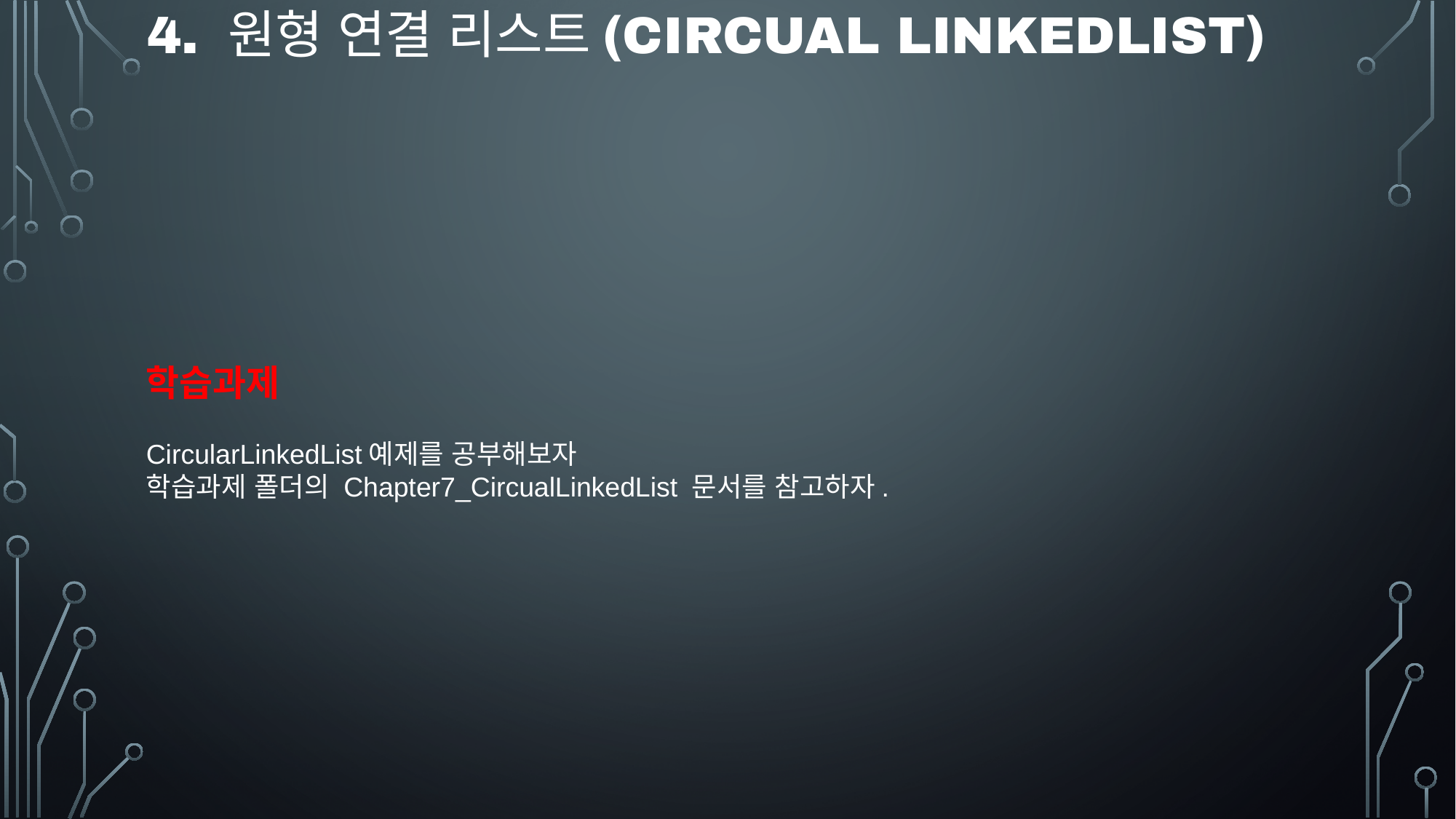

# 4. 원형 연결 리스트(circual LinkedList)
학습과제

CircularLinkedList예제를 공부해보자
학습과제 폴더의 Chapter7_CircualLinkedList 문서를 참고하자.